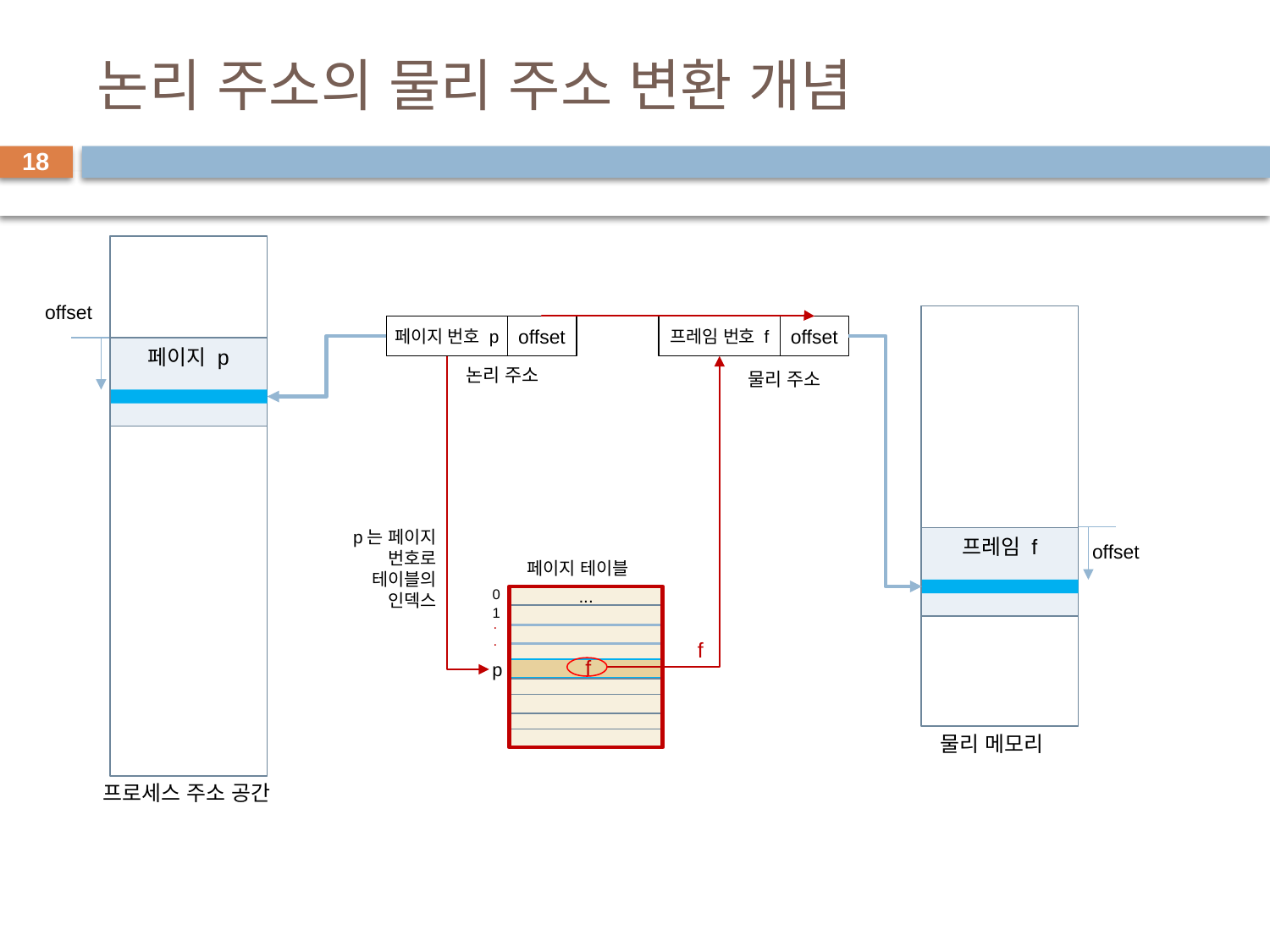

# 논리 주소의 물리 주소 변환 개념
18

offset

페이지 번호 p
offset
프레임 번호 f
offset
페이지 p

논리 주소
물리 주소

p는 페이지 번호로
테이블의
인덱스
프레임 f

offset
페이지 테이블

0
1
.
.

p

...

f

f

물리 메모리

프로세스 주소 공간